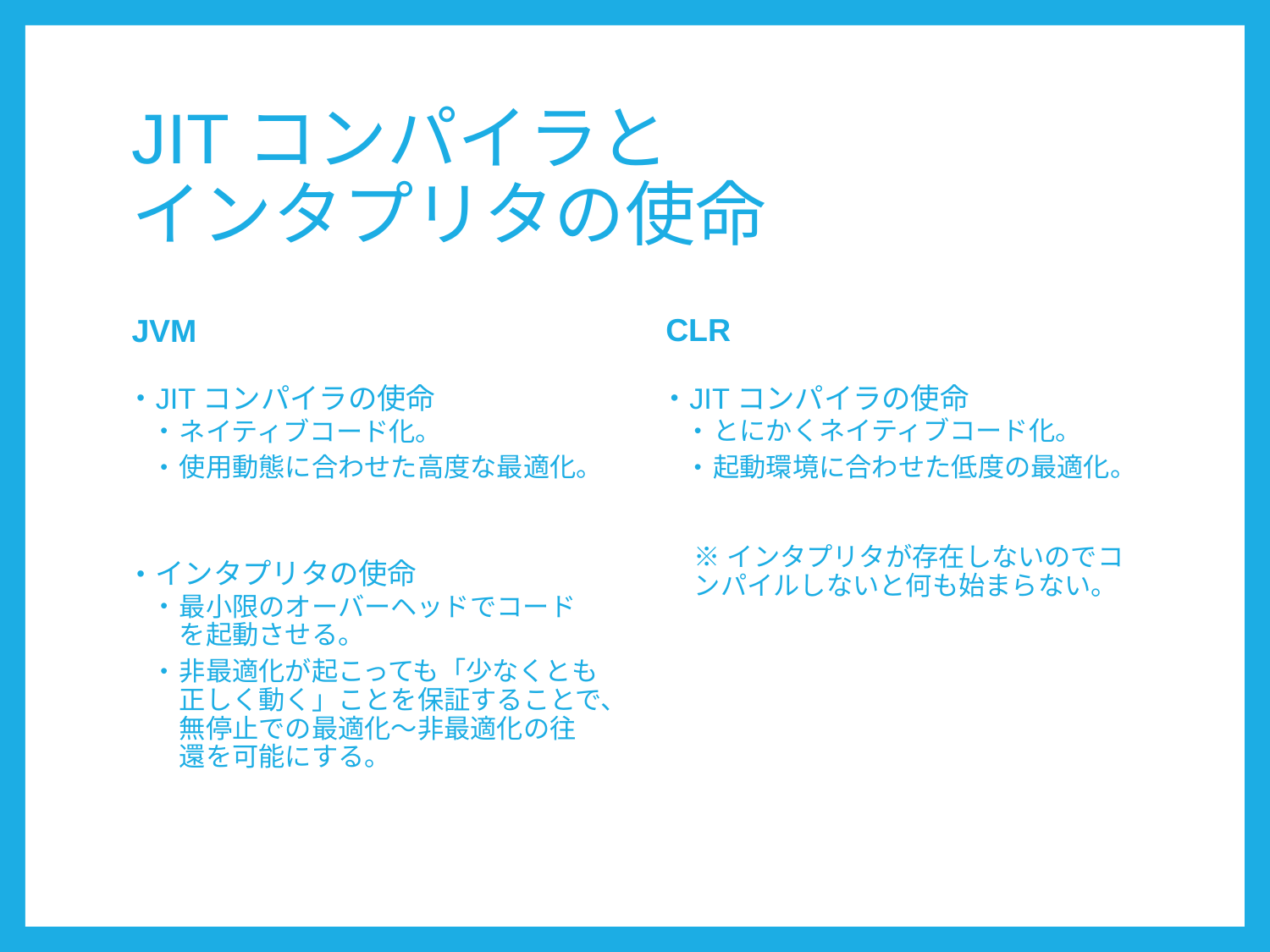

# JITコンパイラと インタプリタの使命
CLR
JVM
JITコンパイラの使命
とにかくネイティブコード化。
起動環境に合わせた低度の最適化。

※インタプリタが存在しないのでコンパイルしないと何も始まらない。
JITコンパイラの使命
ネイティブコード化。
使用動態に合わせた高度な最適化。

インタプリタの使命
最小限のオーバーヘッドでコードを起動させる。
非最適化が起こっても「少なくとも正しく動く」ことを保証することで、無停止での最適化～非最適化の往還を可能にする。